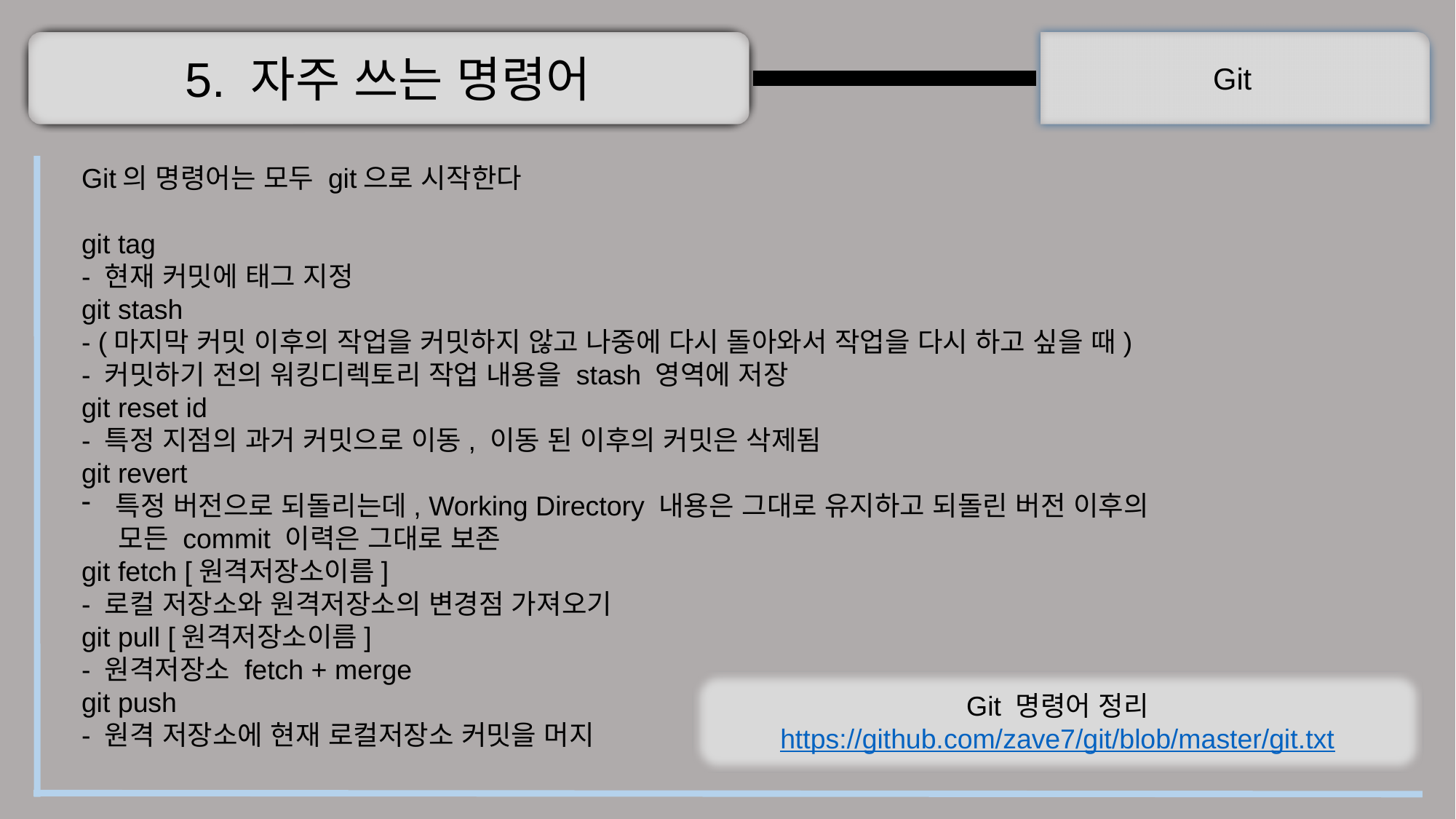

5. 자주 쓰는 명령어
Git
Git의 명령어는 모두 git으로 시작한다
git tag
- 현재 커밋에 태그 지정
git stash
- (마지막 커밋 이후의 작업을 커밋하지 않고 나중에 다시 돌아와서 작업을 다시 하고 싶을 때)
- 커밋하기 전의 워킹디렉토리 작업 내용을 stash 영역에 저장
git reset id
- 특정 지점의 과거 커밋으로 이동, 이동 된 이후의 커밋은 삭제됨
git revert
특정 버전으로 되돌리는데, Working Directory 내용은 그대로 유지하고 되돌린 버전 이후의
    모든 commit 이력은 그대로 보존
git fetch [원격저장소이름]
- 로컬 저장소와 원격저장소의 변경점 가져오기
git pull [원격저장소이름]
- 원격저장소 fetch + merge
git push
- 원격 저장소에 현재 로컬저장소 커밋을 머지

Git 명령어 정리
https://github.com/zave7/git/blob/master/git.txt